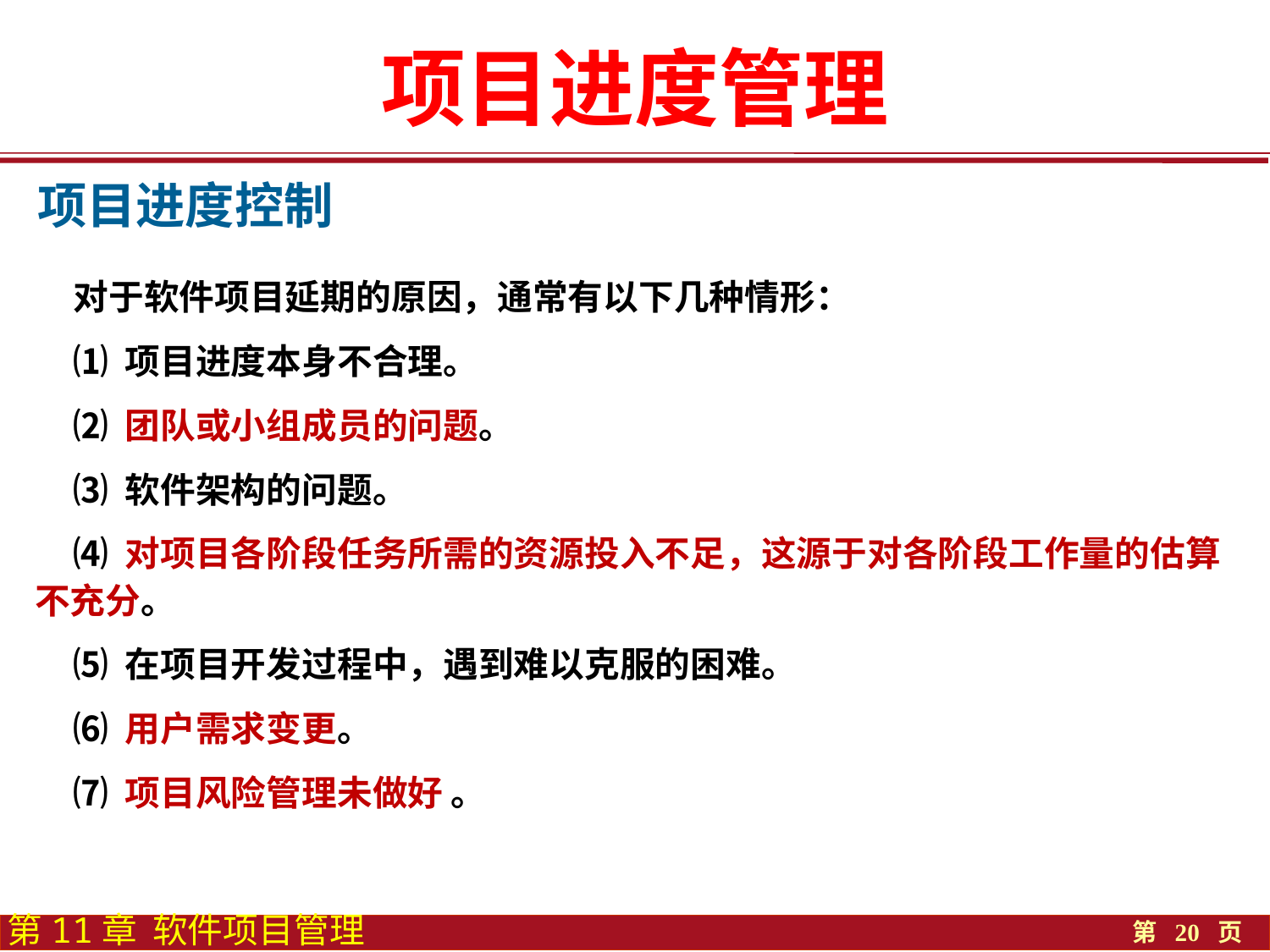

项目进度管理
项目进度控制
对于软件项目延期的原因，通常有以下几种情形：
⑴ 项目进度本身不合理。
⑵ 团队或小组成员的问题。
⑶ 软件架构的问题。
⑷ 对项目各阶段任务所需的资源投入不足，这源于对各阶段工作量的估算不充分。
⑸ 在项目开发过程中，遇到难以克服的困难。
⑹ 用户需求变更。
⑺ 项目风险管理未做好 。